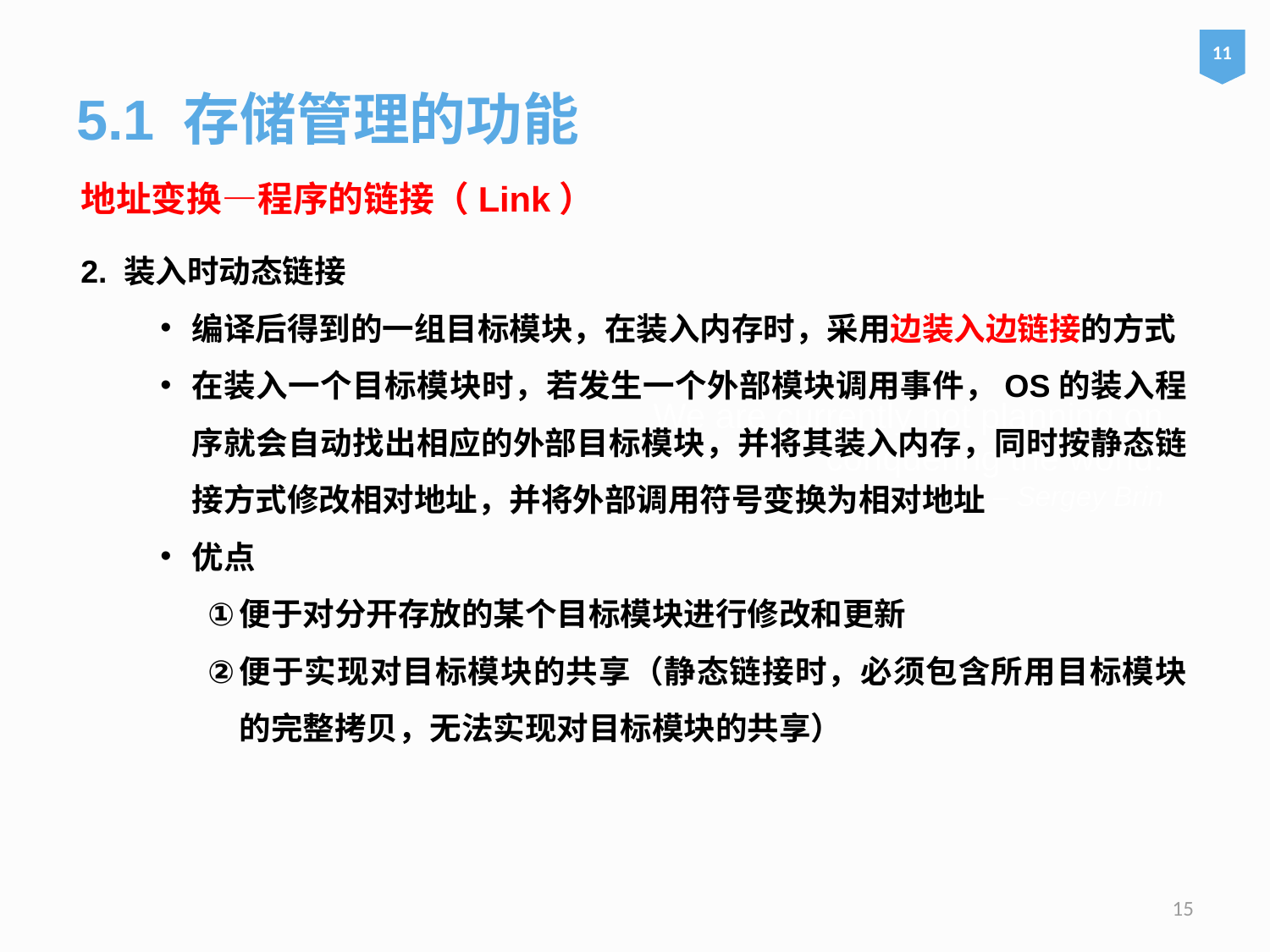

11
5.1 存储管理的功能
地址变换—程序的链接（Link）
2. 装入时动态链接
编译后得到的一组目标模块，在装入内存时，采用边装入边链接的方式
在装入一个目标模块时，若发生一个外部模块调用事件，OS的装入程序就会自动找出相应的外部目标模块，并将其装入内存，同时按静态链接方式修改相对地址，并将外部调用符号变换为相对地址
优点
便于对分开存放的某个目标模块进行修改和更新
便于实现对目标模块的共享（静态链接时，必须包含所用目标模块的完整拷贝，无法实现对目标模块的共享）

# We are currently not planning on conquering the world. – Sergey Brin
15